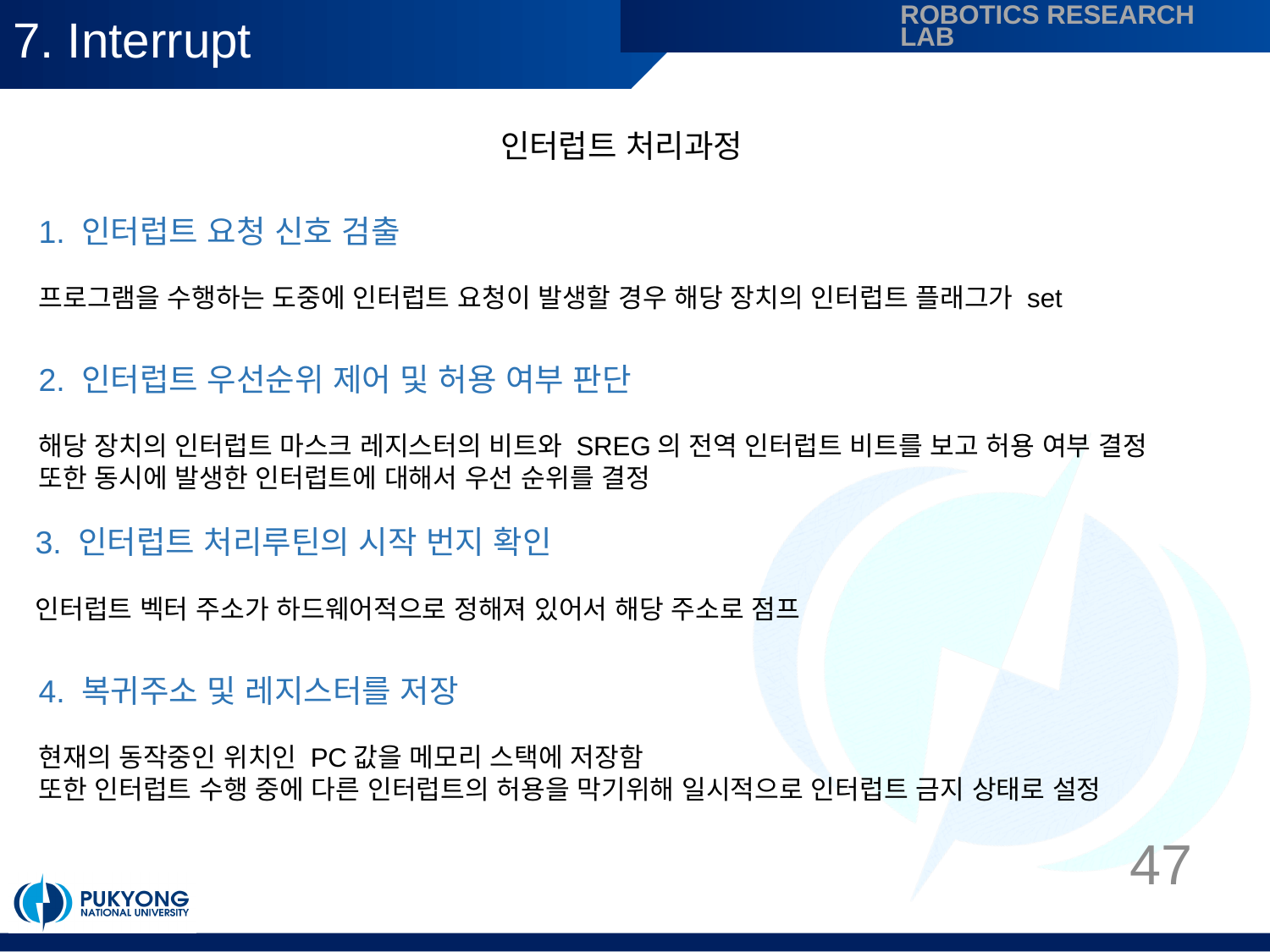

# 7. Interrupt
인터럽트 처리과정
1. 인터럽트 요청 신호 검출

프로그램을 수행하는 도중에 인터럽트 요청이 발생할 경우 해당 장치의 인터럽트 플래그가 set
2. 인터럽트 우선순위 제어 및 허용 여부 판단

해당 장치의 인터럽트 마스크 레지스터의 비트와 SREG의 전역 인터럽트 비트를 보고 허용 여부 결정
또한 동시에 발생한 인터럽트에 대해서 우선 순위를 결정
3. 인터럽트 처리루틴의 시작 번지 확인

인터럽트 벡터 주소가 하드웨어적으로 정해져 있어서 해당 주소로 점프
4. 복귀주소 및 레지스터를 저장

현재의 동작중인 위치인 PC값을 메모리 스택에 저장함
또한 인터럽트 수행 중에 다른 인터럽트의 허용을 막기위해 일시적으로 인터럽트 금지 상태로 설정
47